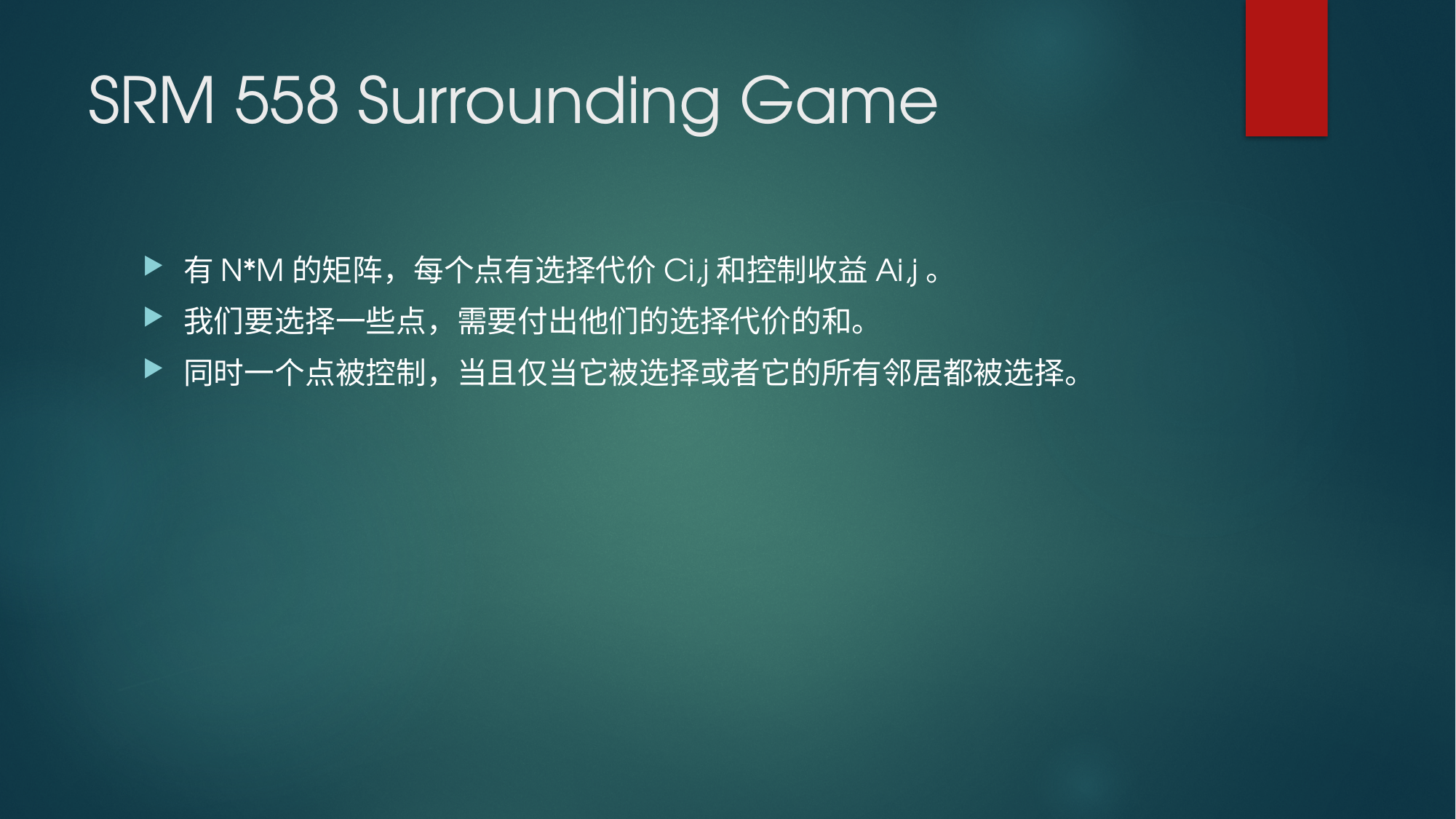

# SRM 558 Surrounding Game
有N*M的矩阵，每个点有选择代价Ci,j和控制收益Ai,j。
我们要选择一些点，需要付出他们的选择代价的和。
同时一个点被控制，当且仅当它被选择或者它的所有邻居都被选择。